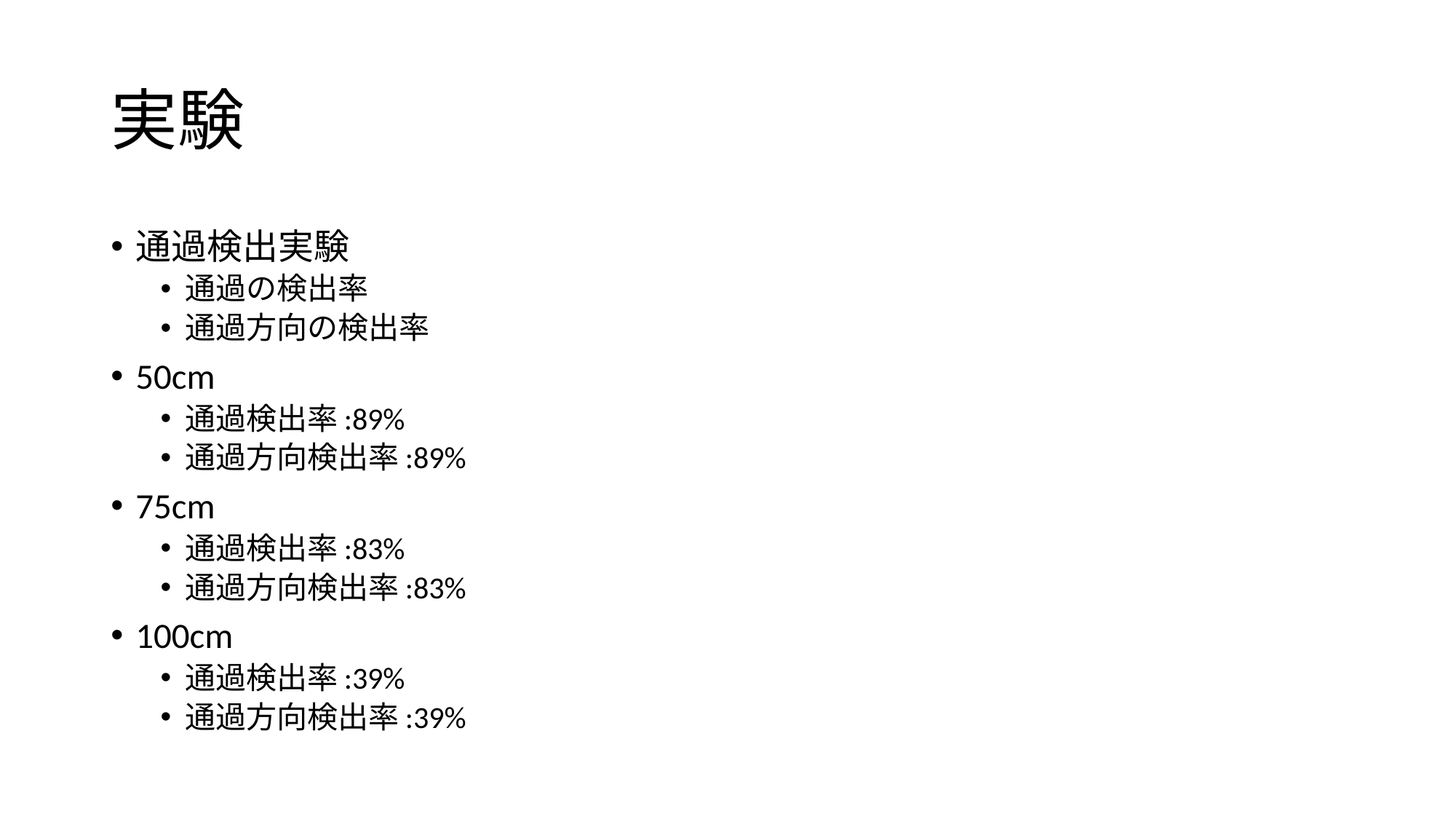

# 実験
通過検出実験
通過の検出率
通過方向の検出率
50cm
通過検出率:89%
通過方向検出率:89%
75cm
通過検出率:83%
通過方向検出率:83%
100cm
通過検出率:39%
通過方向検出率:39%